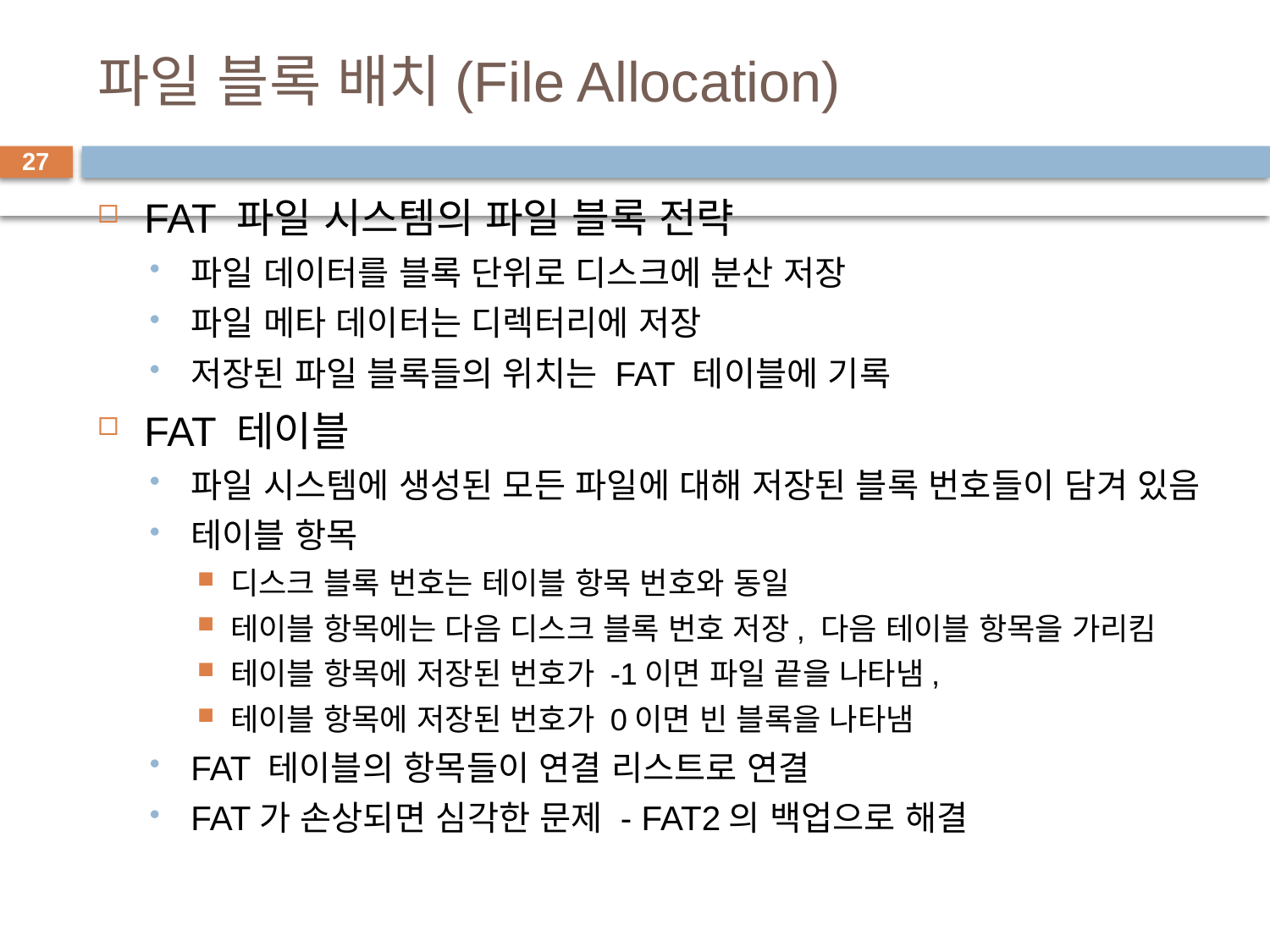

# 파일 블록 배치(File Allocation)
27
FAT 파일 시스템의 파일 블록 전략
파일 데이터를 블록 단위로 디스크에 분산 저장
파일 메타 데이터는 디렉터리에 저장
저장된 파일 블록들의 위치는 FAT 테이블에 기록
FAT 테이블
파일 시스템에 생성된 모든 파일에 대해 저장된 블록 번호들이 담겨 있음
테이블 항목
디스크 블록 번호는 테이블 항목 번호와 동일
테이블 항목에는 다음 디스크 블록 번호 저장, 다음 테이블 항목을 가리킴
테이블 항목에 저장된 번호가 -1이면 파일 끝을 나타냄,
테이블 항목에 저장된 번호가 0이면 빈 블록을 나타냄
FAT 테이블의 항목들이 연결 리스트로 연결
FAT가 손상되면 심각한 문제 - FAT2의 백업으로 해결